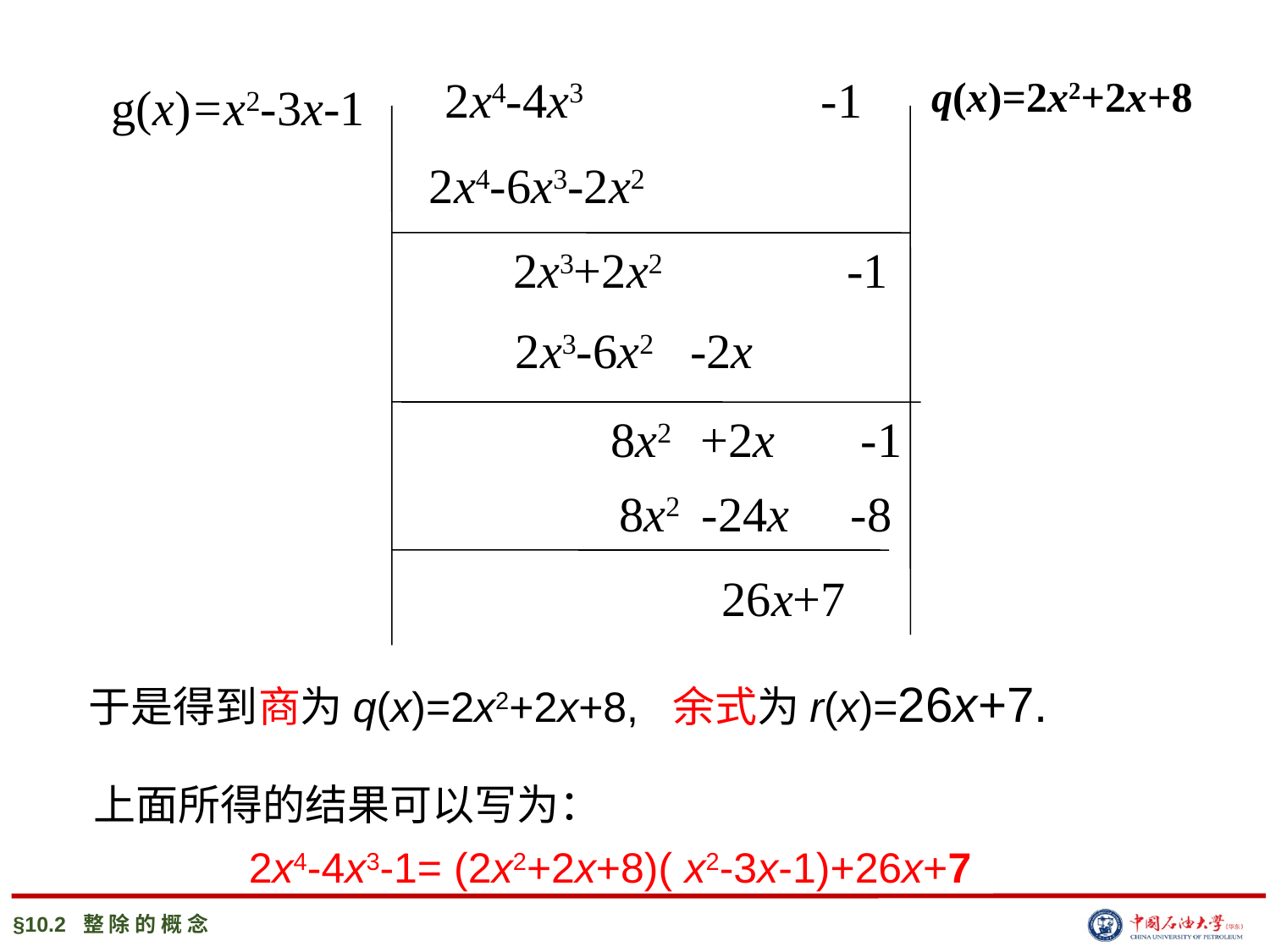

2x4-4x3                                 -1
q(x)=2x2+2x+8
g(x)=x2-3x-1

2x4-6x3-2x2

2x3+2x2               -1

2x3-6x2     -2x

8x2    +2x       -1
8x2   -24x     -8

26x+7
于是得到商为q(x)=2x2+2x+8,  余式为r(x)=26x+7.
上面所得的结果可以写为：
2x4-4x3-1= (2x2+2x+8)( x2-3x-1)+26x+7